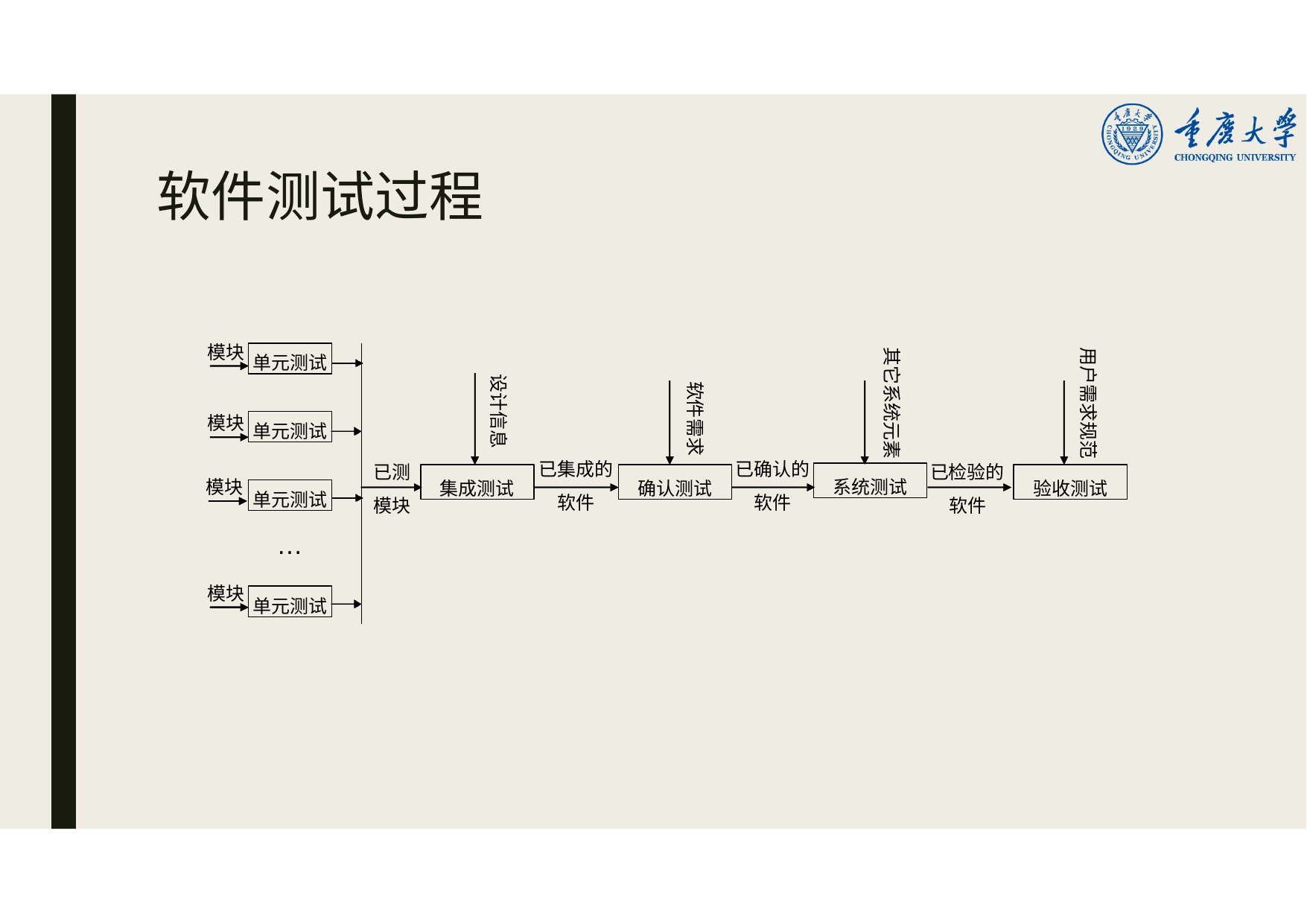

# 软件测试过程
模块
单元测试

用户需求规范
其它系统元素

设计信息

软件需求

模块
单元测试

已集成的 软件
已确认的 软件
已测 模块
已检验的 软件
系统测试
集成测试
确认测试
验收测试
模块
单元测试

…
模块
单元测试